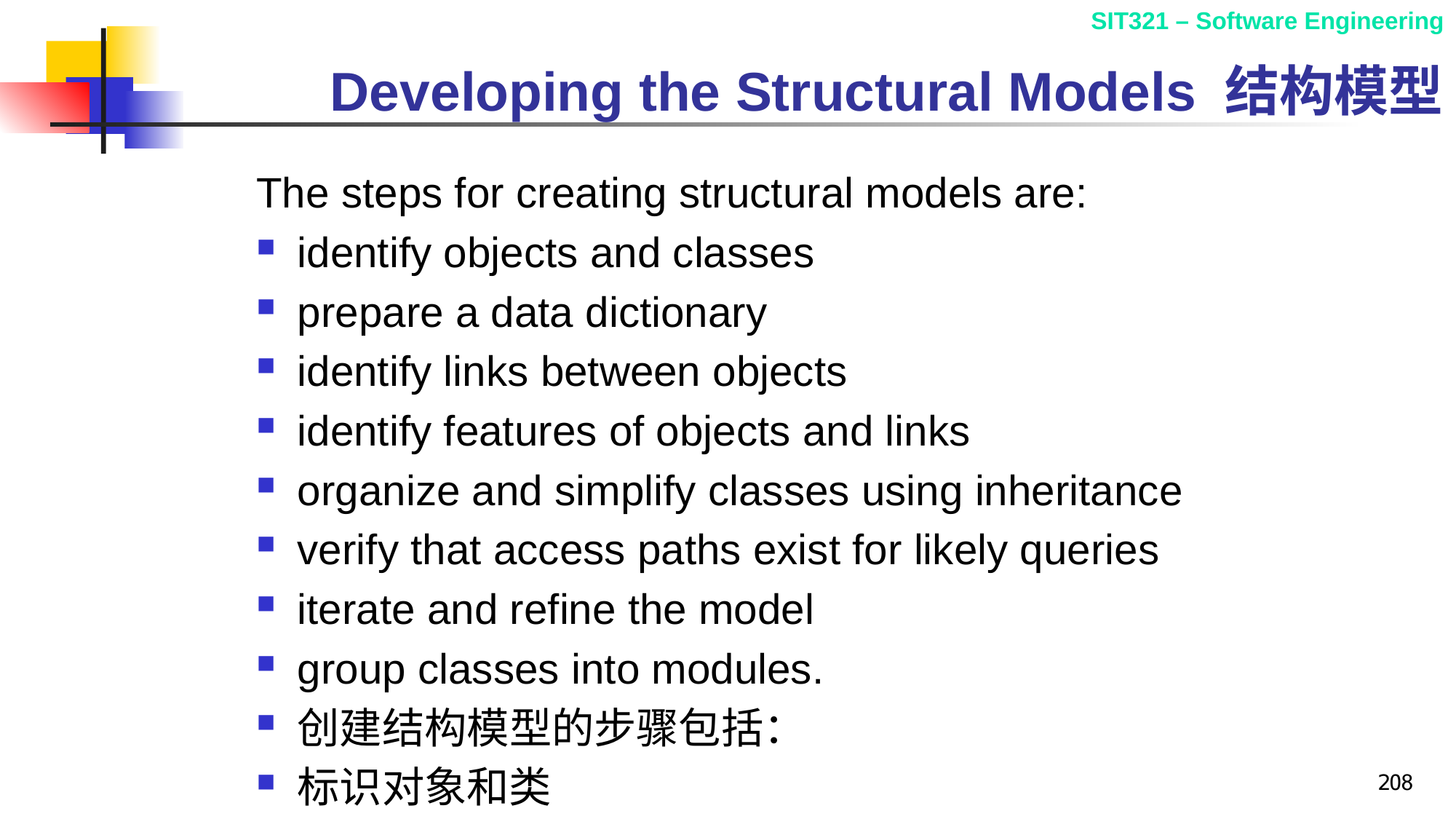

# Developing the Structural Models 结构模型
The steps for creating structural models are:
identify objects and classes
prepare a data dictionary
identify links between objects
identify features of objects and links
organize and simplify classes using inheritance
verify that access paths exist for likely queries
iterate and refine the model
group classes into modules.
创建结构模型的步骤包括：
标识对象和类
准备数据字典
标识对象之间的链接
识别对象和链接的功能
使用继承组织和简化类
验证可能查询是否存在访问路径
迭代和优化模型
将类分组到模块中。
208